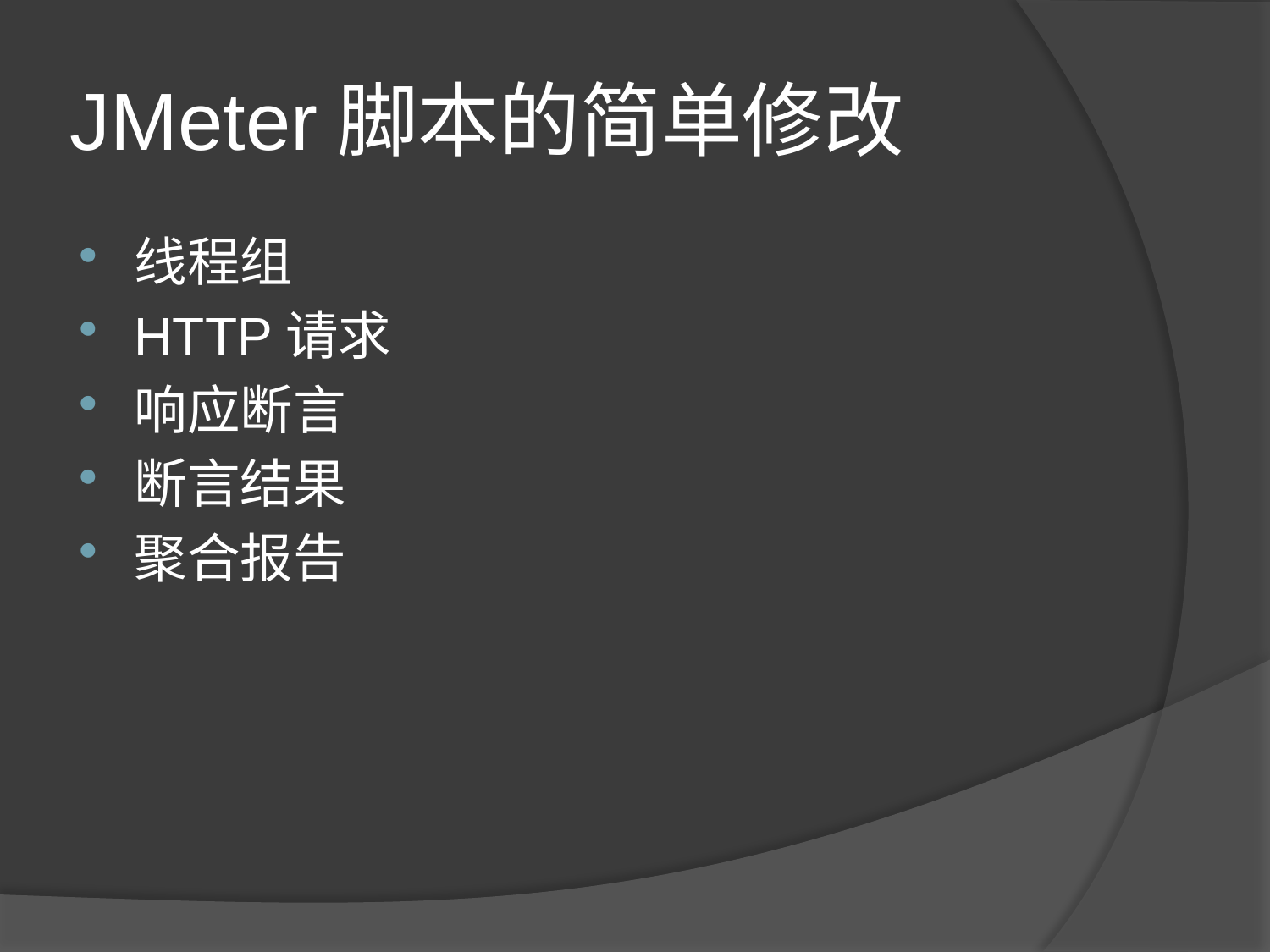

# JMeter脚本的简单修改
线程组
HTTP请求
响应断言
断言结果
聚合报告